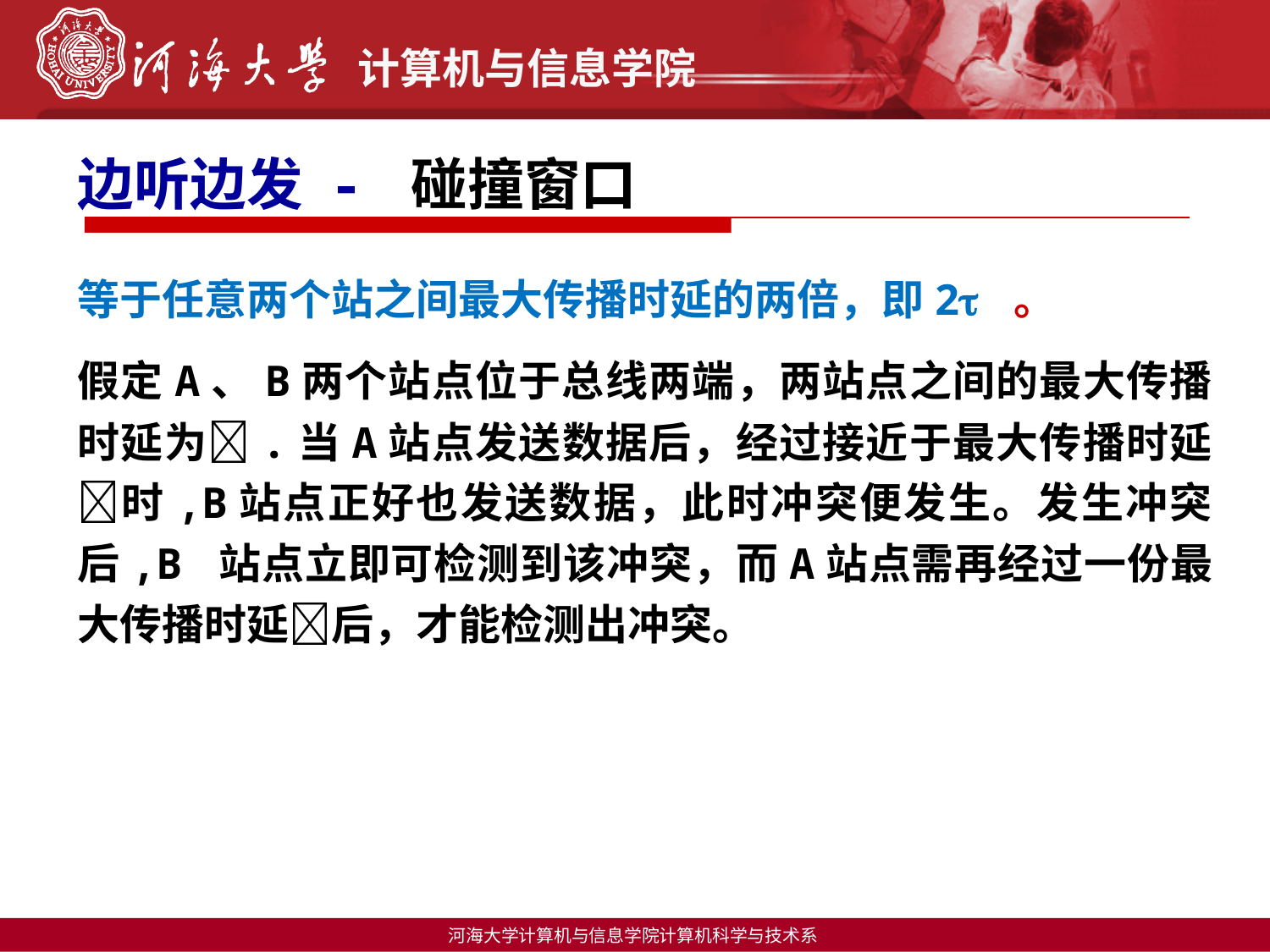

边听边发 - 碰撞窗口
等于任意两个站之间最大传播时延的两倍，即2τ 。
假定A、B两个站点位于总线两端，两站点之间的最大传播时延为τ.当A站点发送数据后，经过接近于最大传播时延τ时,B站点正好也发送数据，此时冲突便发生。发生冲突后,B 站点立即可检测到该冲突，而A站点需再经过一份最大传播时延τ后，才能检测出冲突。